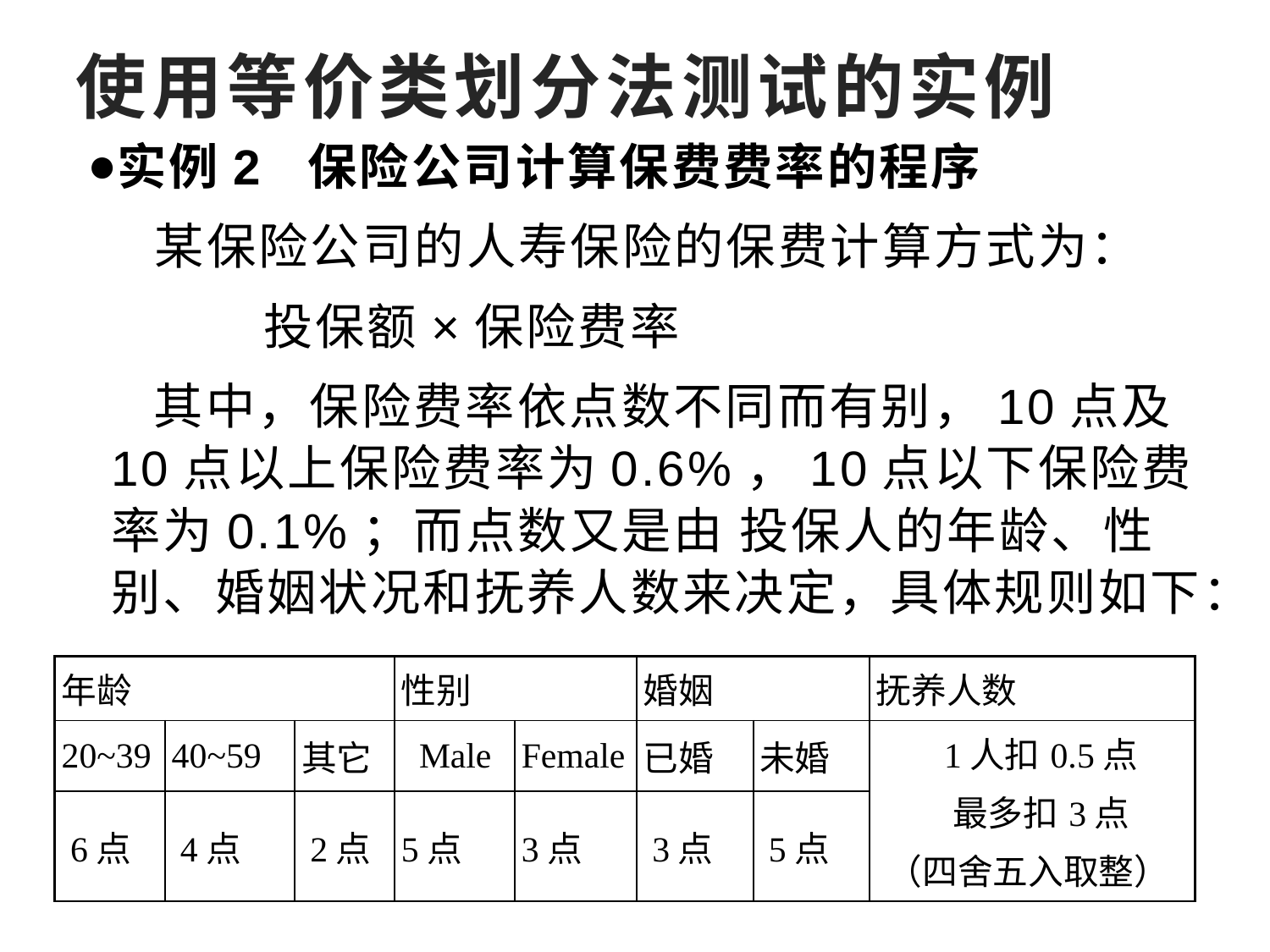

# 使用等价类划分法测试的实例
实例2  保险公司计算保费费率的程序
    某保险公司的人寿保险的保费计算方式为：
            投保额×保险费率
    其中，保险费率依点数不同而有别，10点及10点以上保险费率为0.6%，10点以下保险费率为0.1%；而点数又是由 投保人的年龄、性别、婚姻状况和抚养人数来决定，具体规则如下：
| 年龄 |  |  | 性别 |  | 婚姻 |  | 抚养人数 |
| --- | --- | --- | --- | --- | --- | --- | --- |
| 20~39 | 40~59 | 其它 | Male | Female | 已婚 | 未婚 | 1人扣0.5点 最多扣3点 （四舍五入取整） |
| 6点 | 4点 | 2点 | 5点 | 3点 | 3点 | 5点 |  |